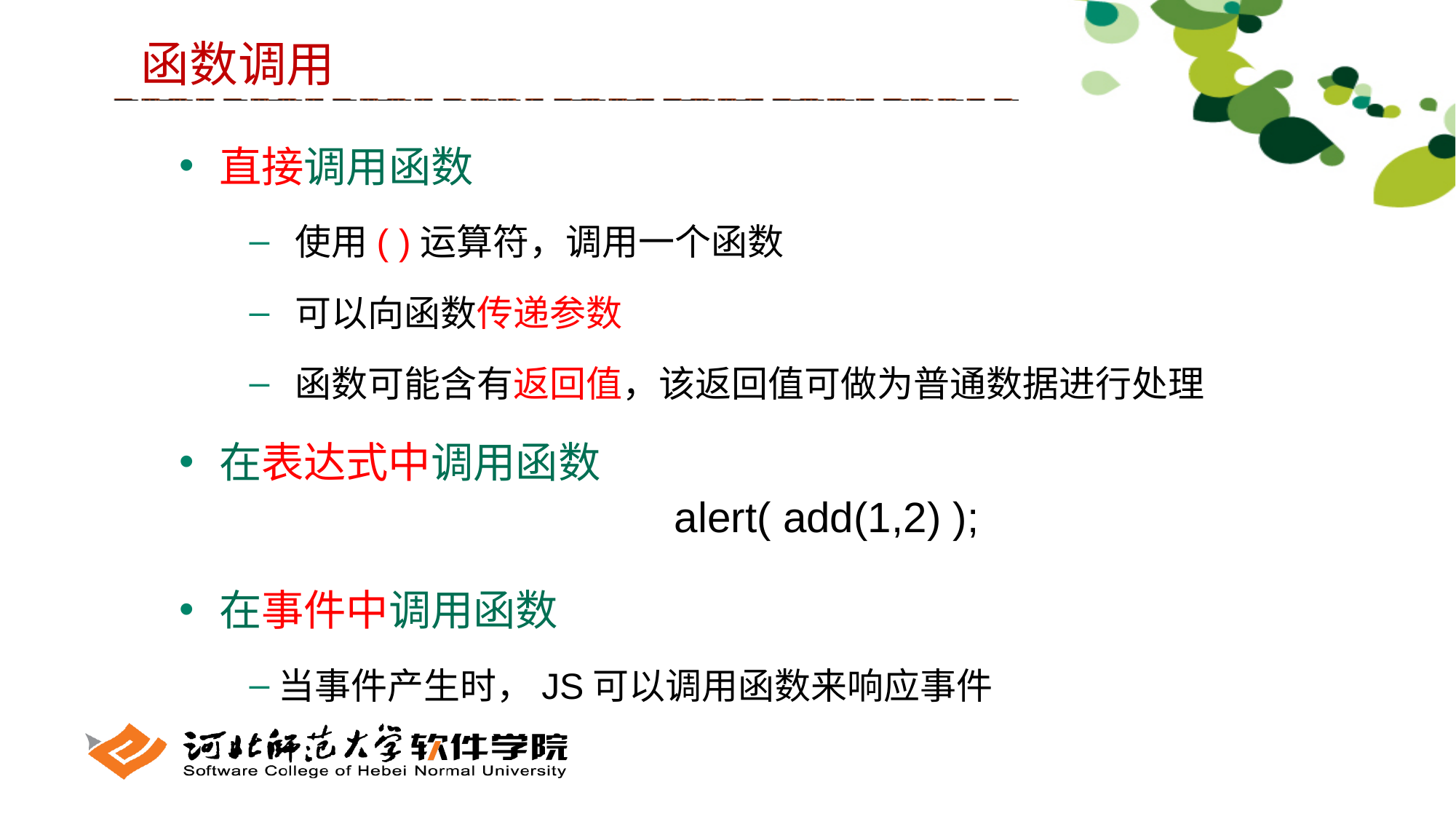

函数调用

 直接调用函数
 使用( )运算符，调用一个函数
 可以向函数传递参数
 函数可能含有返回值，该返回值可做为普通数据进行处理
 在表达式中调用函数

 在事件中调用函数
当事件产生时，JS可以调用函数来响应事件

alert( add(1,2) );